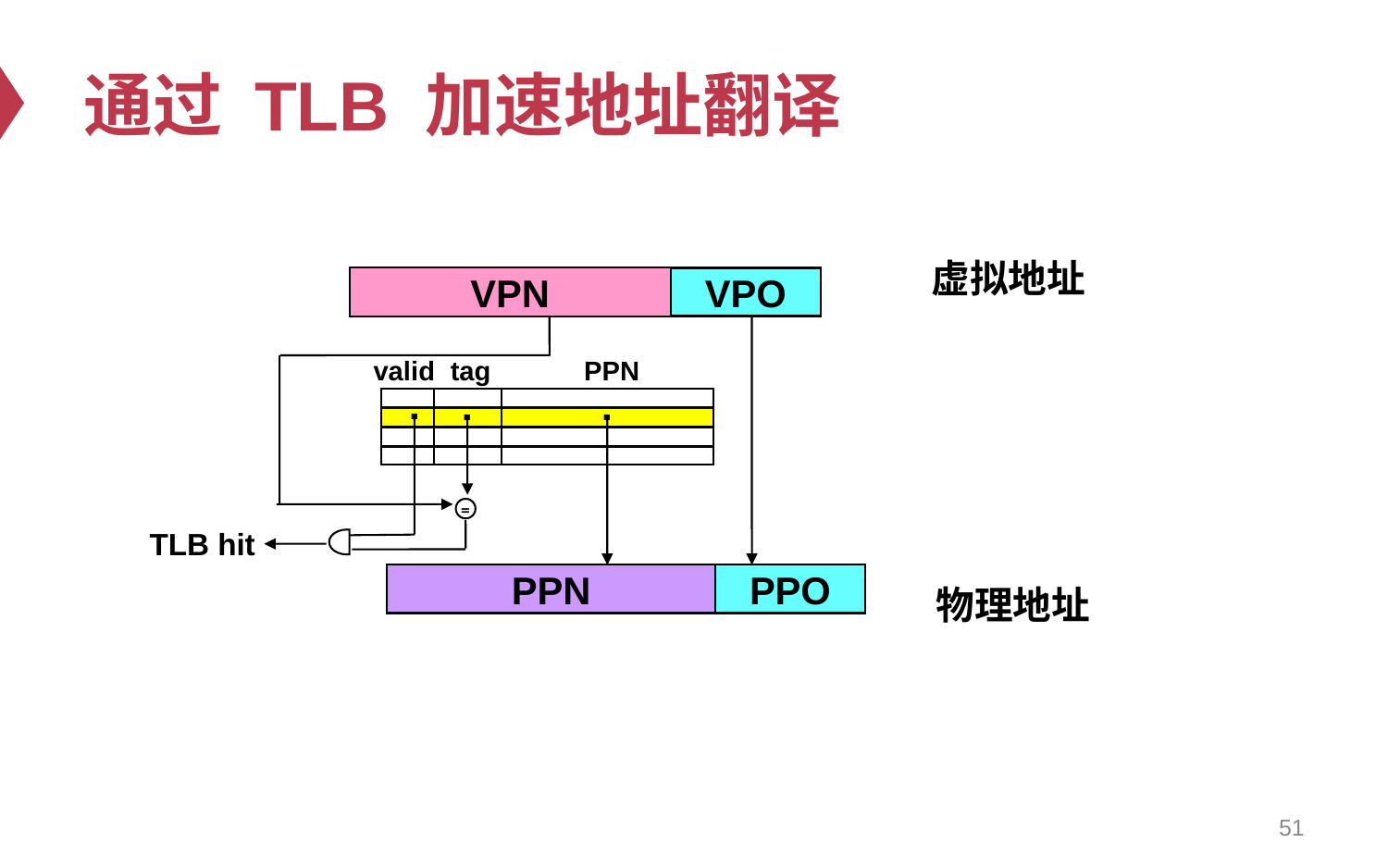

# 通过 TLB 加速地址翻译
虚拟地址
VPN
VPO

valid
tag
PPN

.
.
.

=

TLB hit

PPN
PPO
物理地址
51